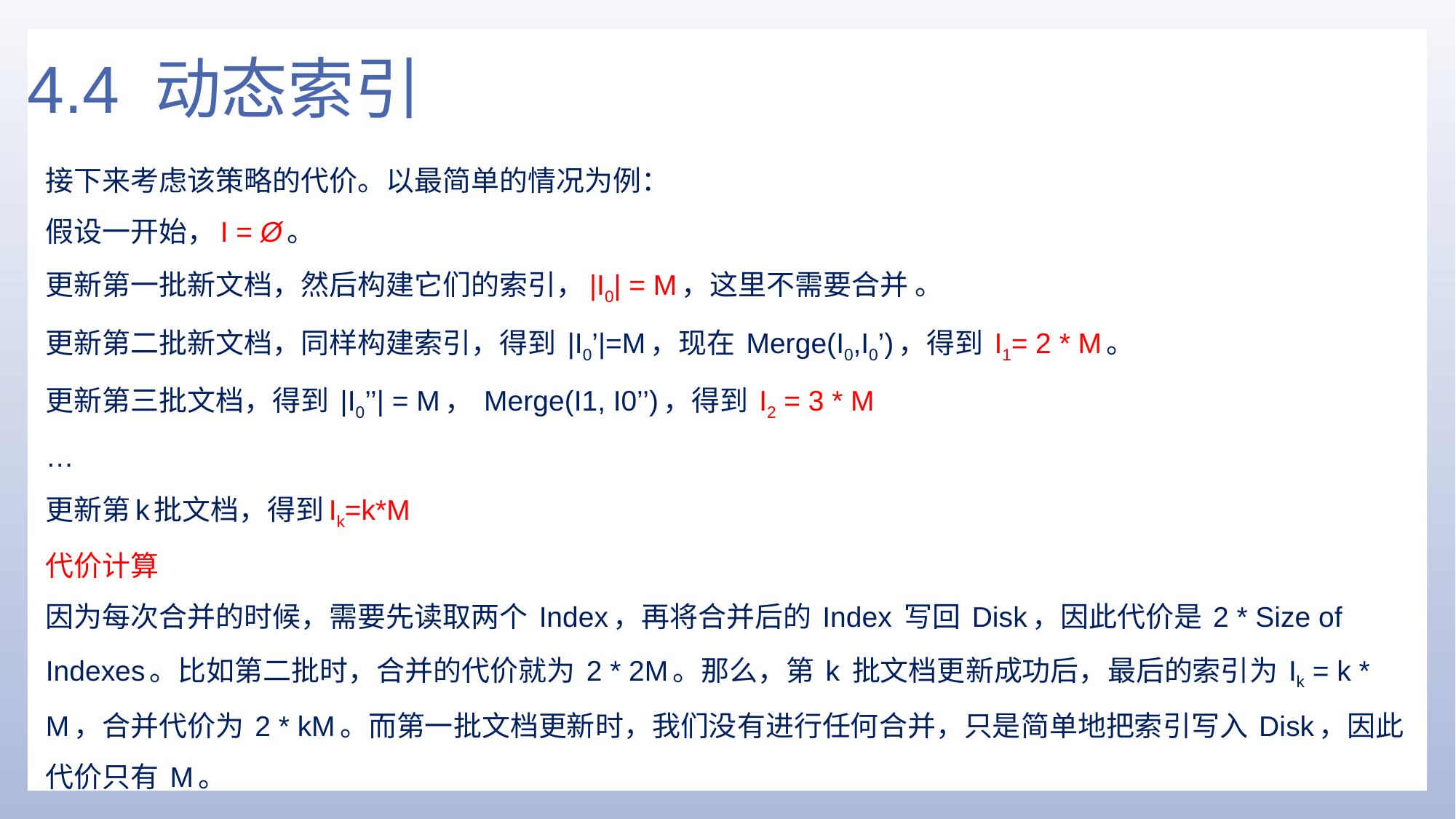

# 4.4 动态索引
接下来考虑该策略的代价。以最简单的情况为例：
假设一开始，I = Ø。
更新第一批新文档，然后构建它们的索引，|I0| = M，这里不需要合并 。
更新第二批新文档，同样构建索引，得到 |I0’|=M，现在 Merge(I0,I0’)，得到 I1= 2 * M。
更新第三批文档，得到 |I0’’| = M， Merge(I1, I0’’)，得到 I2 = 3 * M
…
更新第k批文档，得到Ik=k*M
代价计算
因为每次合并的时候，需要先读取两个 Index，再将合并后的 Index 写回 Disk，因此代价是 2 * Size of Indexes。比如第二批时，合并的代价就为 2 * 2M。那么，第 k 批文档更新成功后，最后的索引为 Ik = k * M，合并代价为 2 * kM。而第一批文档更新时，我们没有进行任何合并，只是简单地把索引写入 Disk，因此代价只有 M。